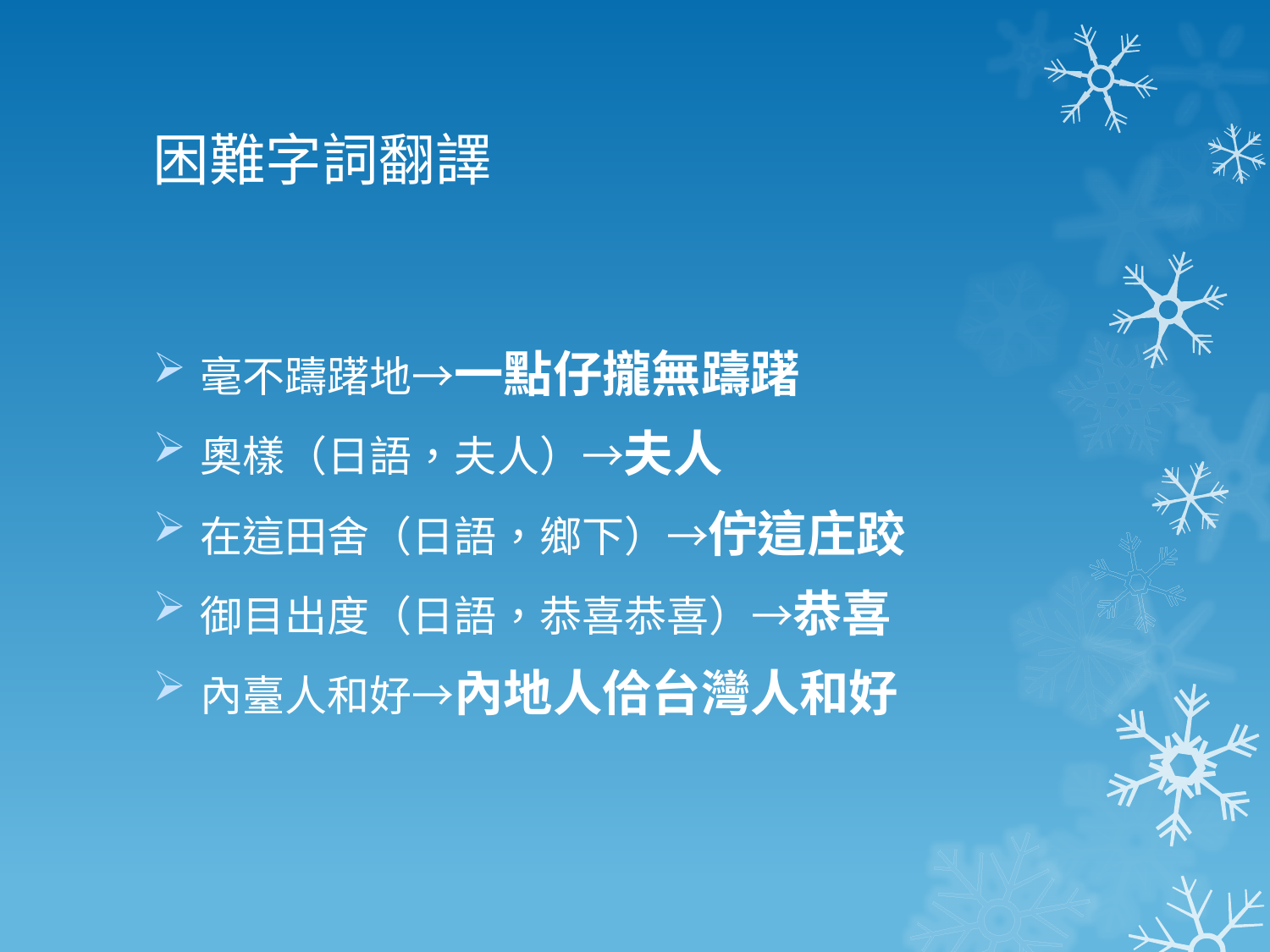

# 困難字詞翻譯
毫不躊躇地→一點仔攏無躊躇
奧樣（日語，夫人）→夫人
在這田舍（日語，鄉下）→佇這庄跤
御目出度（日語，恭喜恭喜）→恭喜
內臺人和好→內地人佮台灣人和好